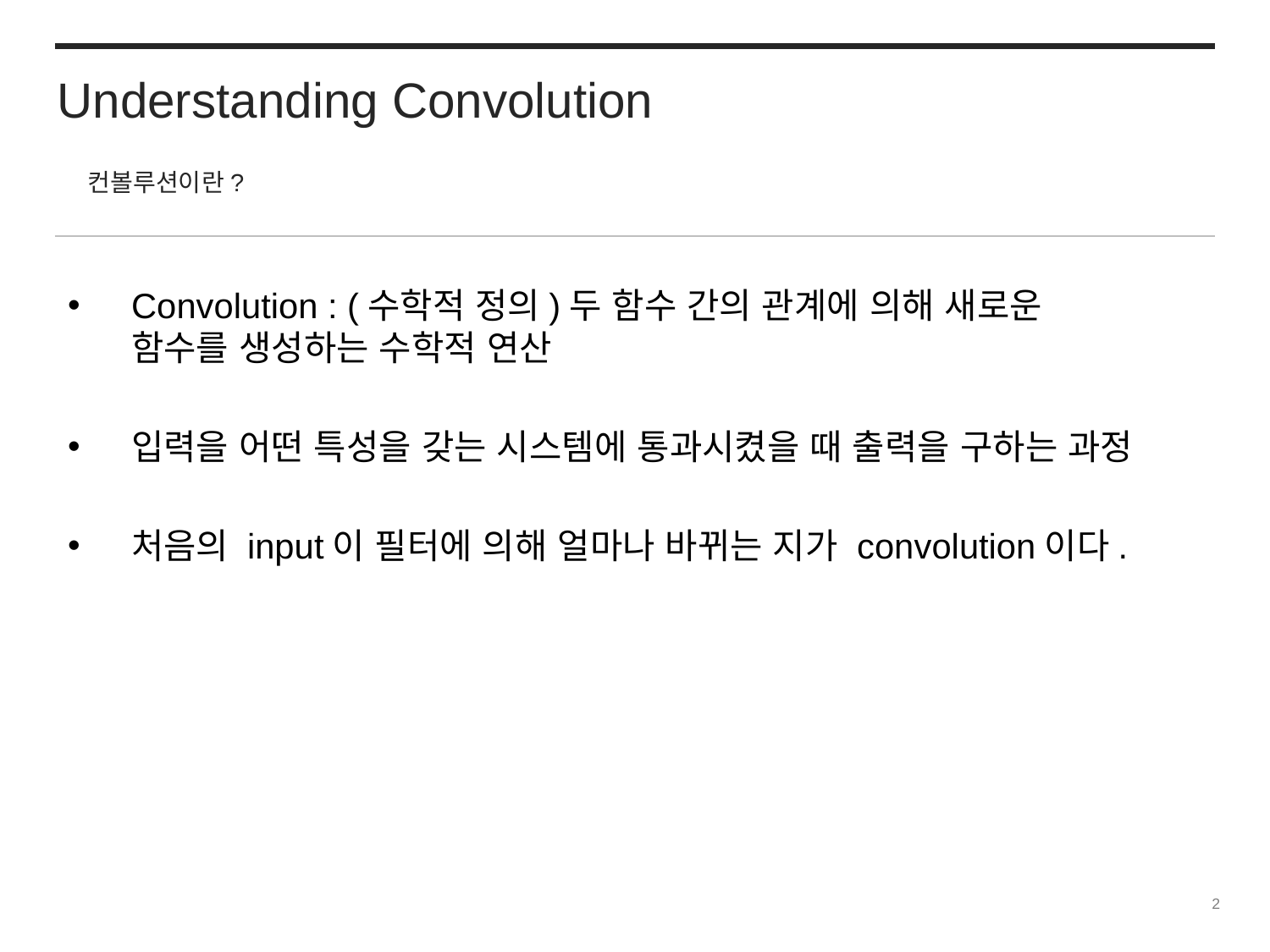

Understanding Convolution
컨볼루션이란?

Convolution : (수학적 정의)두 함수 간의 관계에 의해 새로운 함수를 생성하는 수학적 연산

입력을 어떤 특성을 갖는 시스템에 통과시켰을 때 출력을 구하는 과정

처음의 input이 필터에 의해 얼마나 바뀌는 지가 convolution이다.